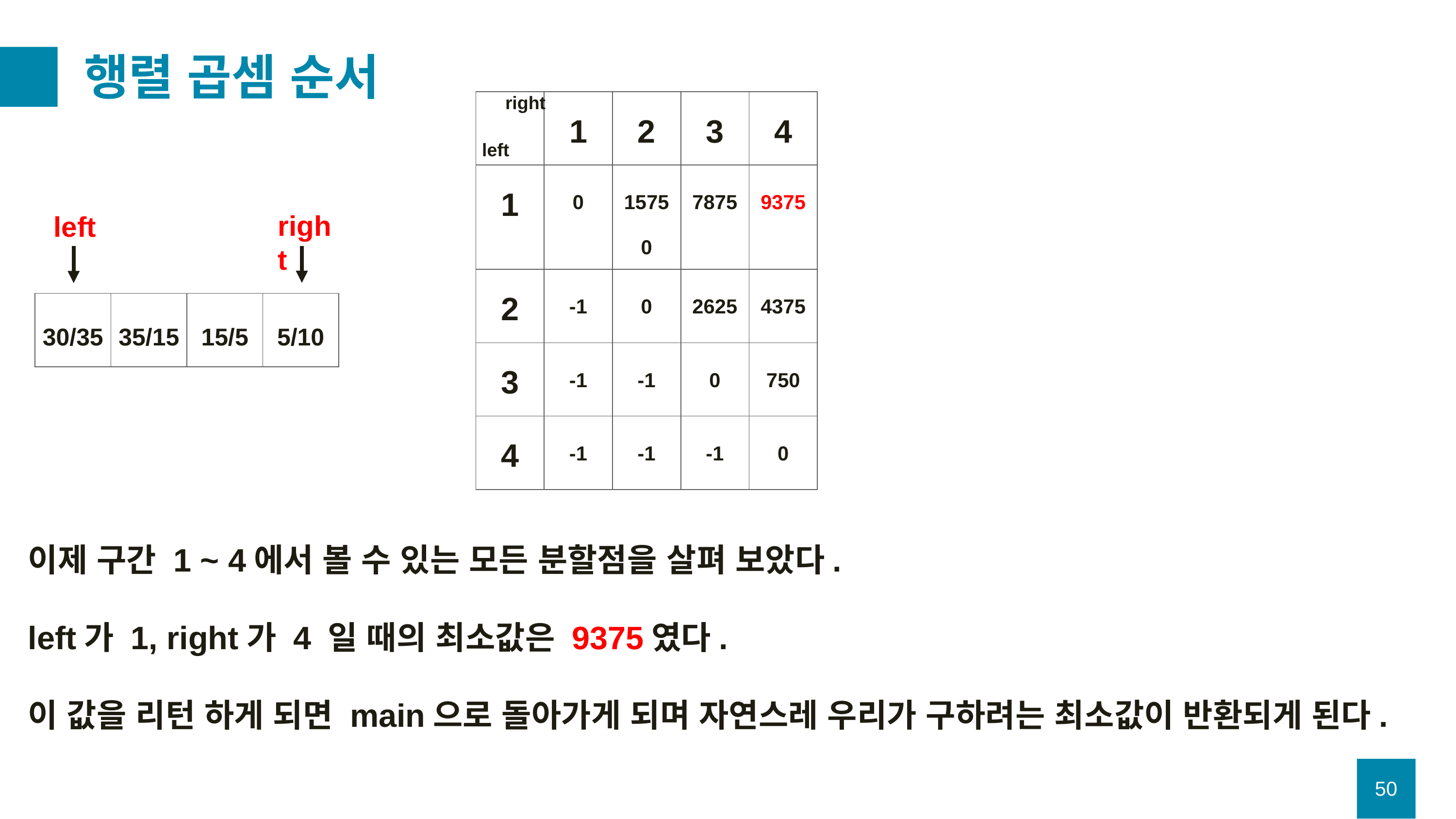

# 행렬 곱셈 순서
right
|  | 1 | 2 | 3 | 4 |
| --- | --- | --- | --- | --- |
| 1 | 0 | 15750 | 7875 | 9375 |
| 2 | -1 | 0 | 2625 | 4375 |
| 3 | -1 | -1 | 0 | 750 |
| 4 | -1 | -1 | -1 | 0 |
left
right
left
| 30/35 | 35/15 | 15/5 | 5/10 |
| --- | --- | --- | --- |
이제 구간 1 ~ 4에서 볼 수 있는 모든 분할점을 살펴 보았다.

left가 1, right가 4 일 때의 최소값은 9375였다.

이 값을 리턴 하게 되면 main으로 돌아가게 되며 자연스레 우리가 구하려는 최소값이 반환되게 된다.
50